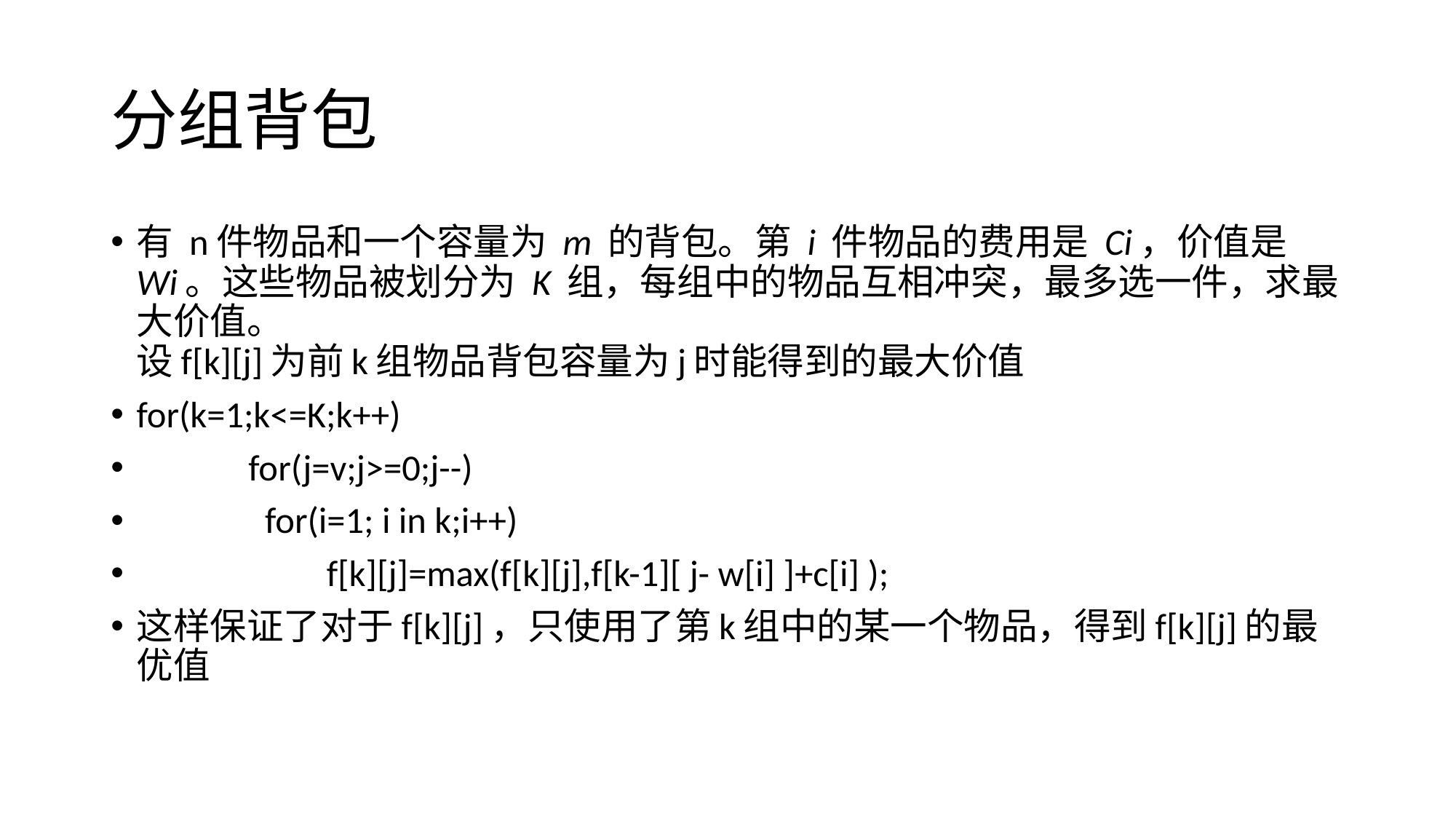

# 分组背包
有 n件物品和一个容量为 m 的背包。第 i 件物品的费用是 Ci，价值是 Wi。这些物品被划分为 K 组，每组中的物品互相冲突，最多选一件，求最大价值。
设f[k][j]为前k组物品背包容量为j时能得到的最大价值
for(k=1;k<=K;k++)
	  for(j=v;j>=0;j--)
	    for(i=1; i in k;i++)
	    	f[k][j]=max(f[k][j],f[k-1][ j- w[i] ]+c[i] );
这样保证了对于f[k][j]，只使用了第k组中的某一个物品，得到f[k][j]的最优值